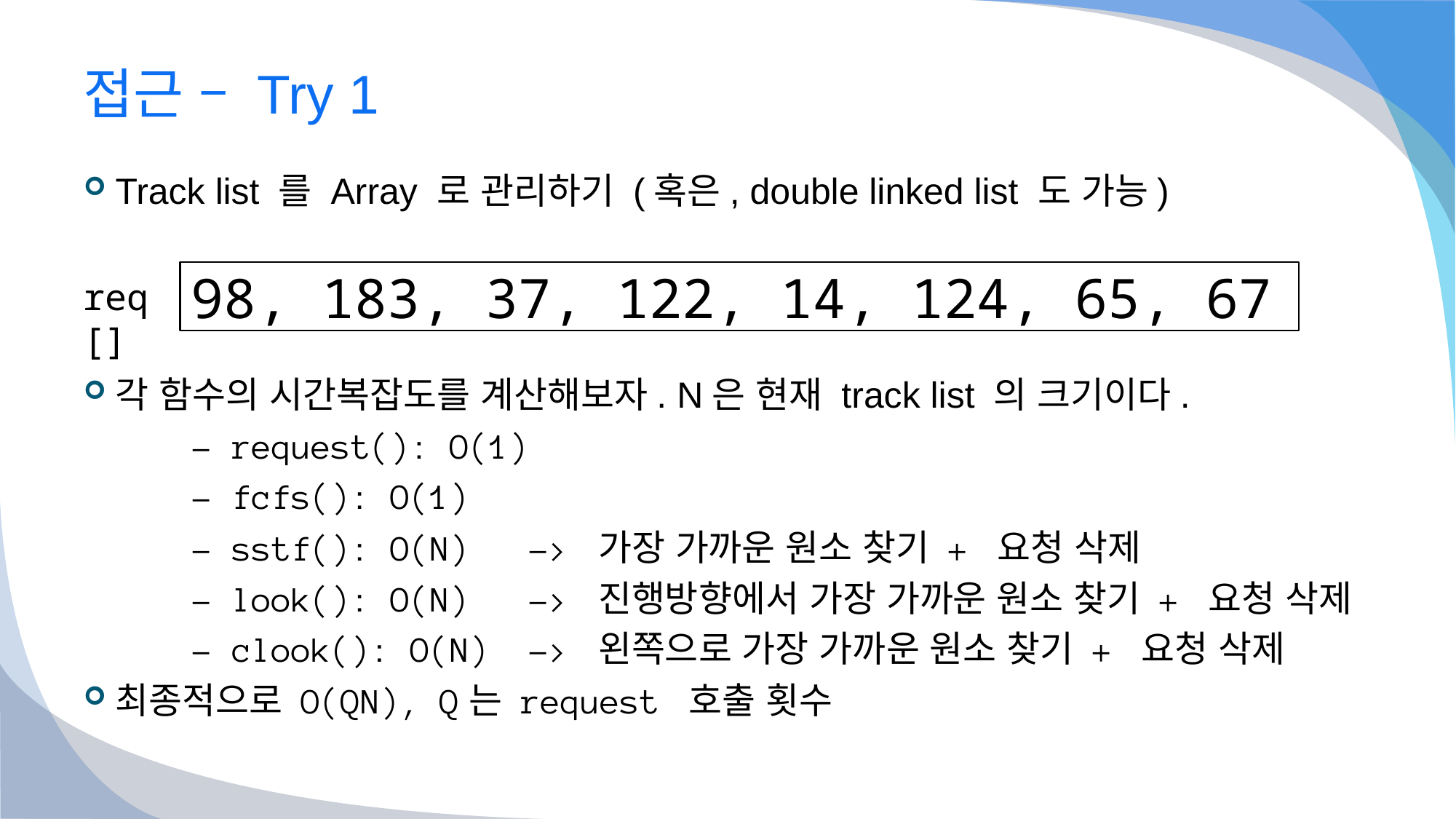

# 접근 – Try 1
Track list 를 Array 로 관리하기 (혹은, double linked list 도 가능)

각 함수의 시간복잡도를 계산해보자. N은 현재 track list 의 크기이다.
	- request(): O(1)
	- fcfs(): O(1)
	- sstf(): O(N)   -> 가장 가까운 원소 찾기 + 요청 삭제
	- look(): O(N)   -> 진행방향에서 가장 가까운 원소 찾기 + 요청 삭제
	- clook(): O(N)  -> 왼쪽으로 가장 가까운 원소 찾기 + 요청 삭제
최종적으로 O(QN), Q는 request 호출 횟수
98, 183, 37, 122, 14, 124, 65, 67
req[]